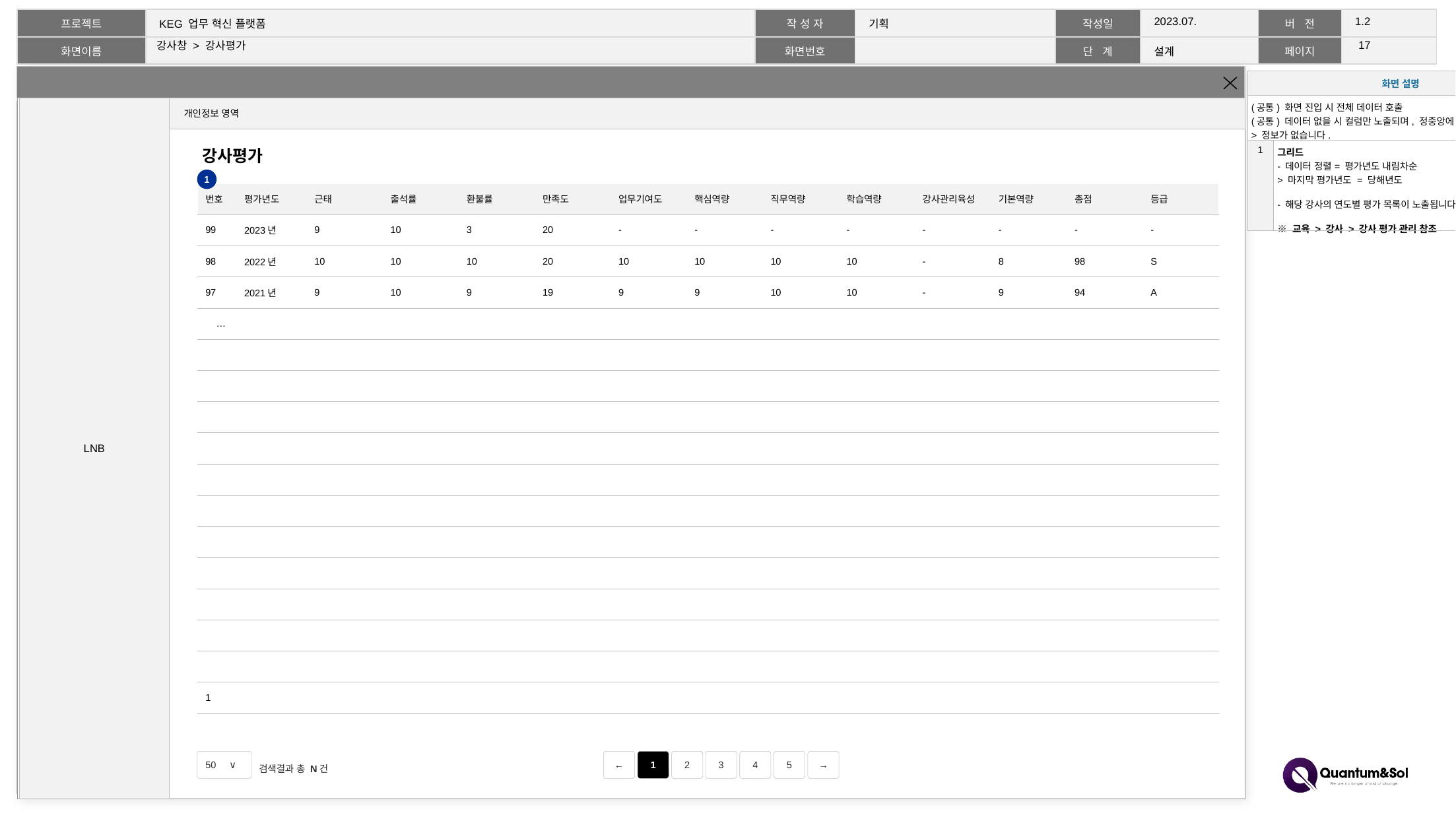

17

# 강사창 > 강사평가
| 화면 설명 |  |
| --- | --- |
| (공통) 화면 진입 시 전체 데이터 호출 (공통) 데이터 없을 시 컬럼만 노출되며, 정중앙에 텍스트 노출 > 정보가 없습니다. |  |
| 1 | 그리드 - 데이터 정렬= 평가년도 내림차순 > 마지막 평가년도 = 당해년도 - 해당 강사의 연도별 평가 목록이 노출됩니다. ※ 교육 > 강사 > 강사 평가 관리 참조 |
강사평가
1
| 번호 | 평가년도 | 근태 | 출석률 | 환불률 | 만족도 | 업무기여도 | 핵심역량 | 직무역량 | 학습역량 | 강사관리육성 | 기본역량 | 총점 | 등급 |
| --- | --- | --- | --- | --- | --- | --- | --- | --- | --- | --- | --- | --- | --- |
| 99 | 2023년 | 9 | 10 | 3 | 20 | - | - | - | - | - | - | - | - |
| 98 | 2022년 | 10 | 10 | 10 | 20 | 10 | 10 | 10 | 10 | - | 8 | 98 | S |
| 97 | 2021년 | 9 | 10 | 9 | 19 | 9 | 9 | 10 | 10 | - | 9 | 94 | A |
| … |  |  |  |  |  |  |  |  |  |  |  |  |  |
|  |  |  |  |  |  |  |  |  |  |  |  |  |  |
|  |  |  |  |  |  |  |  |  |  |  |  |  |  |
|  |  |  |  |  |  |  |  |  |  |  |  |  |  |
|  |  |  |  |  |  |  |  |  |  |  |  |  |  |
|  |  |  |  |  |  |  |  |  |  |  |  |  |  |
|  |  |  |  |  |  |  |  |  |  |  |  |  |  |
|  |  |  |  |  |  |  |  |  |  |  |  |  |  |
|  |  |  |  |  |  |  |  |  |  |  |  |  |  |
|  |  |  |  |  |  |  |  |  |  |  |  |  |  |
|  |  |  |  |  |  |  |  |  |  |  |  |  |  |
|  |  |  |  |  |  |  |  |  |  |  |  |  |  |
| 1 |  |  |  |  |  |  |  |  |  |  |  |  |  |
50     ∨
←
1
2
3
4
5
→
검색결과 총 N건